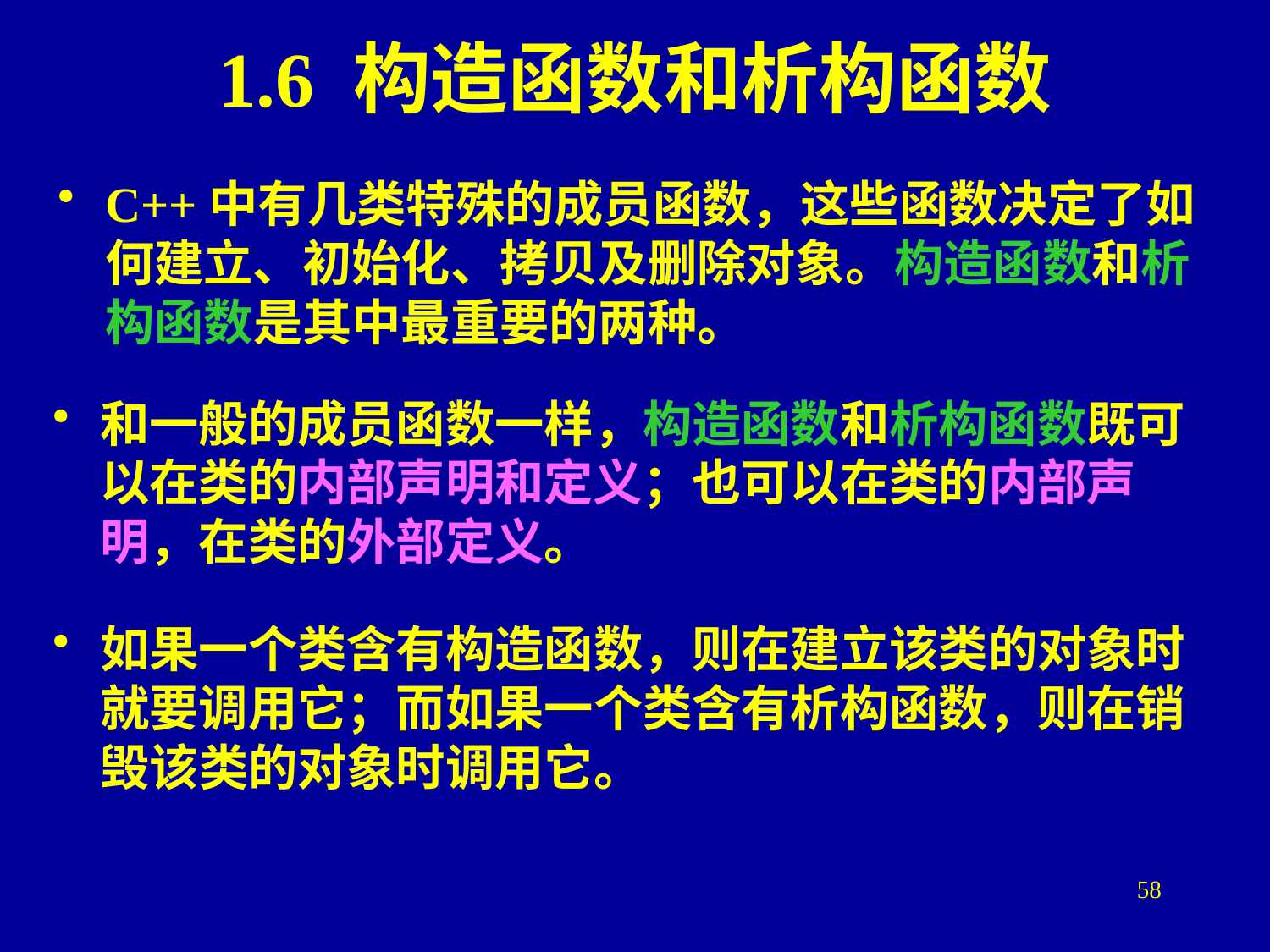

# 1.6 构造函数和析构函数
C++中有几类特殊的成员函数，这些函数决定了如何建立、初始化、拷贝及删除对象。构造函数和析构函数是其中最重要的两种。
和一般的成员函数一样，构造函数和析构函数既可以在类的内部声明和定义；也可以在类的内部声明，在类的外部定义。
如果一个类含有构造函数，则在建立该类的对象时就要调用它；而如果一个类含有析构函数，则在销毁该类的对象时调用它。
58